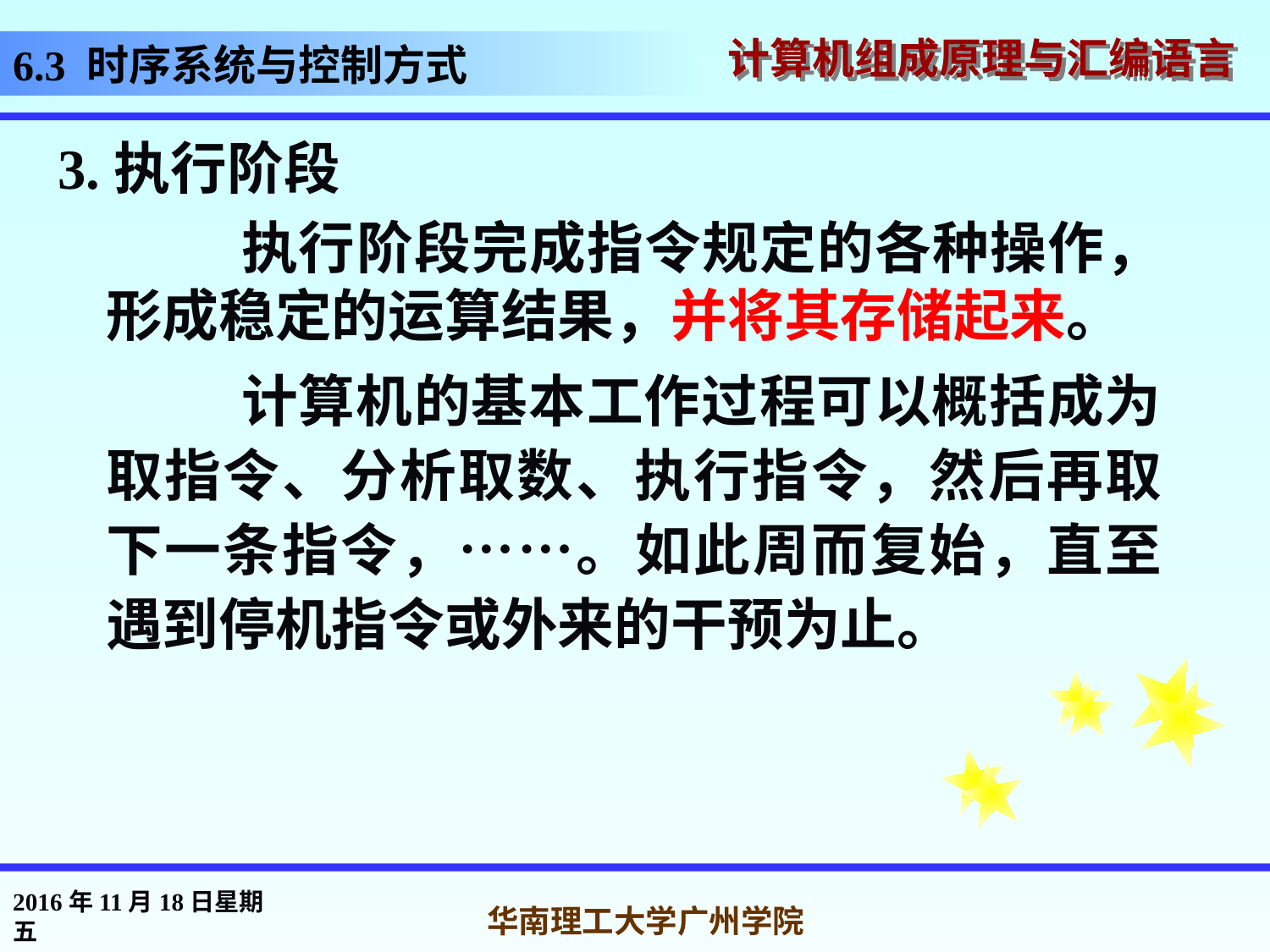

# 6.3 时序系统与控制方式
3.执行阶段
            执行阶段完成指令规定的各种操作，形成稳定的运算结果，并将其存储起来。
            计算机的基本工作过程可以概括成为取指令、分析取数、执行指令，然后再取下一条指令，……。如此周而复始，直至遇到停机指令或外来的干预为止。
2016年11月18日星期五
华南理工大学广州学院